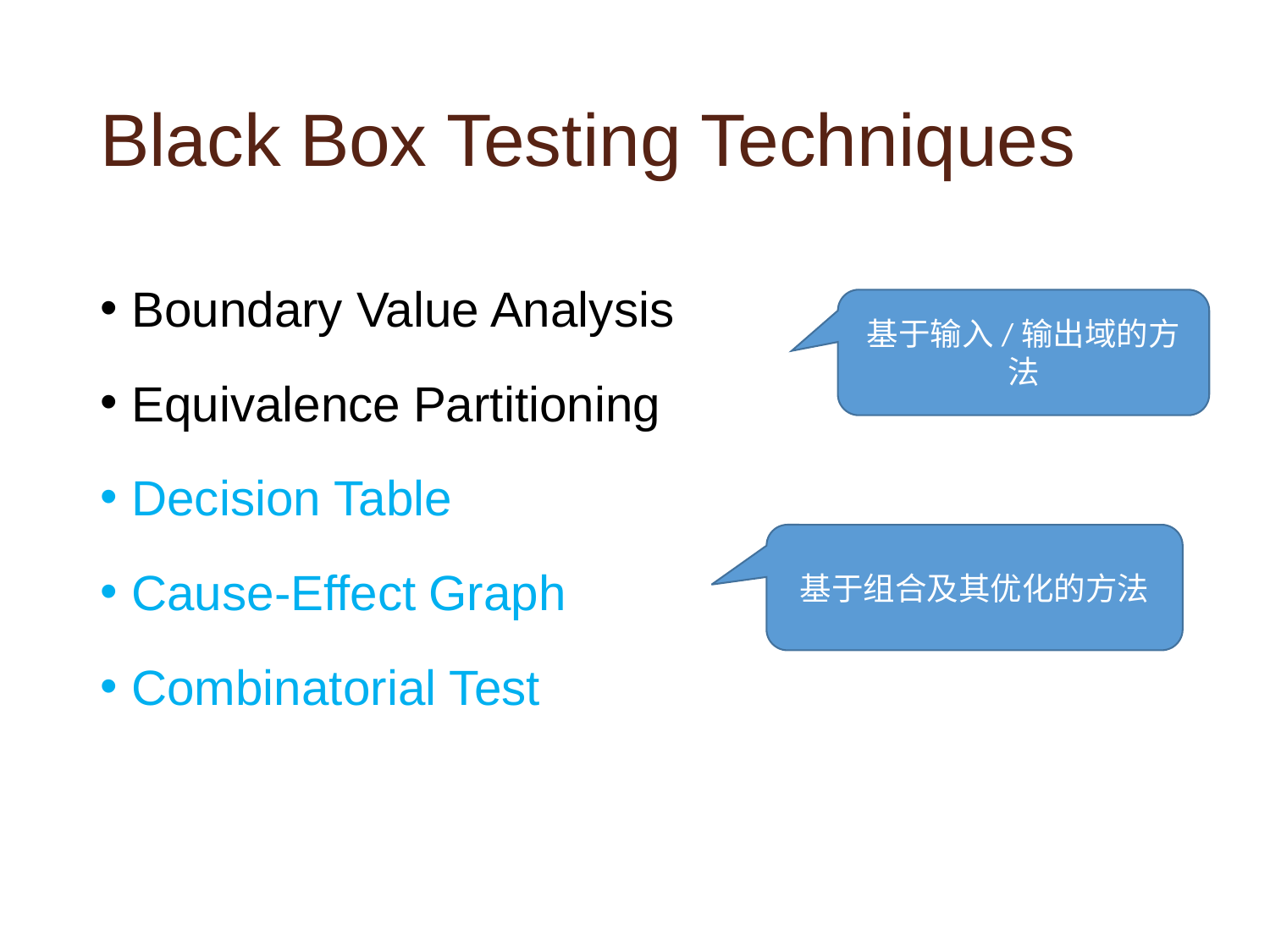

# Black Box Testing Techniques
Boundary Value Analysis
Equivalence Partitioning
Decision Table
Cause-Effect Graph
Combinatorial Test

基于输入/输出域的方法
基于组合及其优化的方法